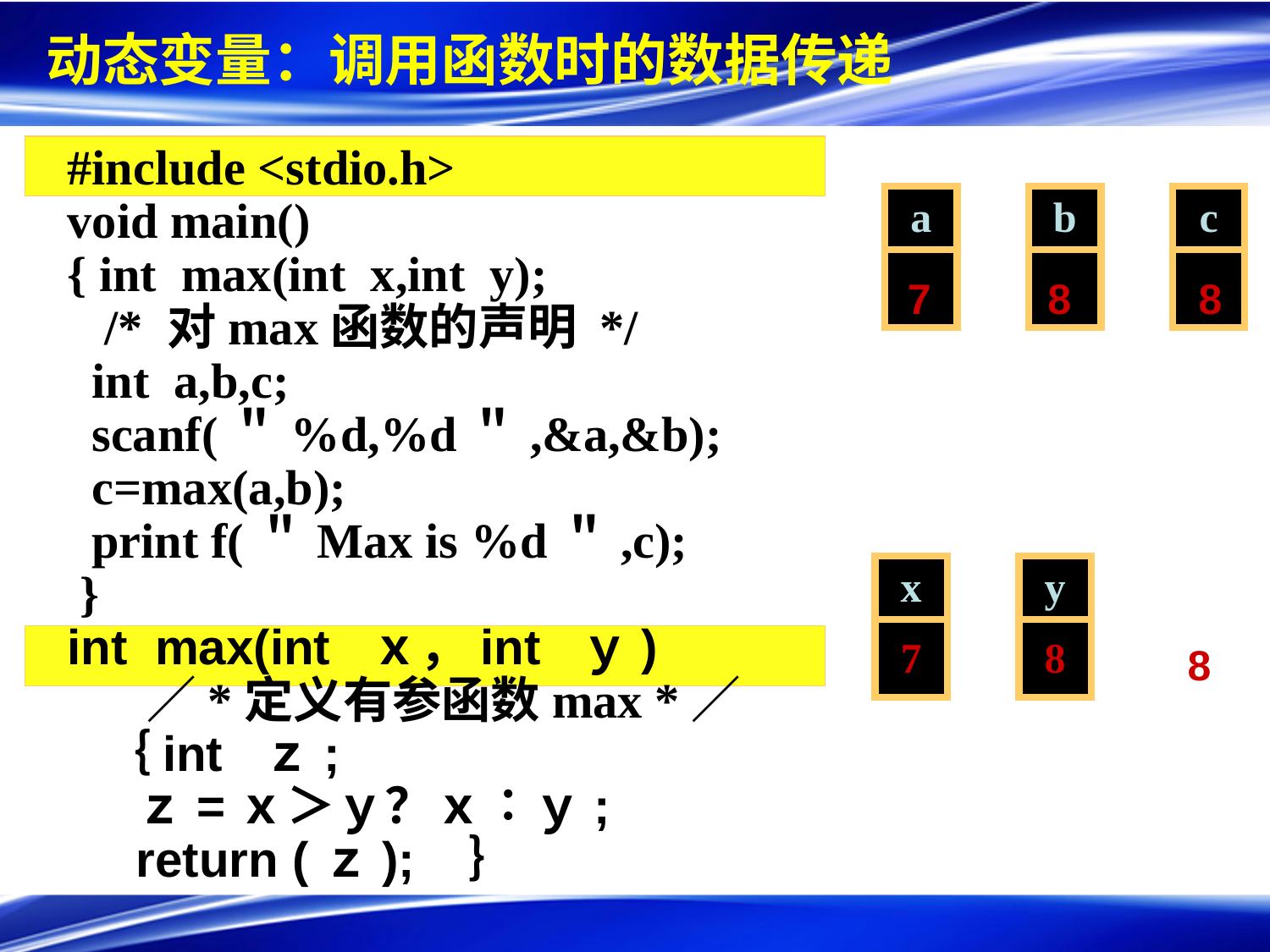

动态变量：调用函数时的数据传递

#include <stdio.h>
void main()
{ int  max(int  x,int  y);
   /* 对max函数的声明 */
  int  a,b,c;
  scanf(＂%d,%d＂,&a,&b);
  c=max(a,b);
  print f(＂Max is %d＂,c);
 }
int  max(int  ｘ，int  ｙ)
      ／*定义有参函数max *／
  ｛int  ｚ;
     ｚ=ｘ＞ｙ？ｘ∶ｙ;
     return (ｚ);   ｝
| a |  | b |  | c |
| --- | --- | --- | --- | --- |
|  |  |  |  |  |
7
8
8

| x |  | y |  | z |
| --- | --- | --- | --- | --- |
| 7 |  | 8 |  |  |

8